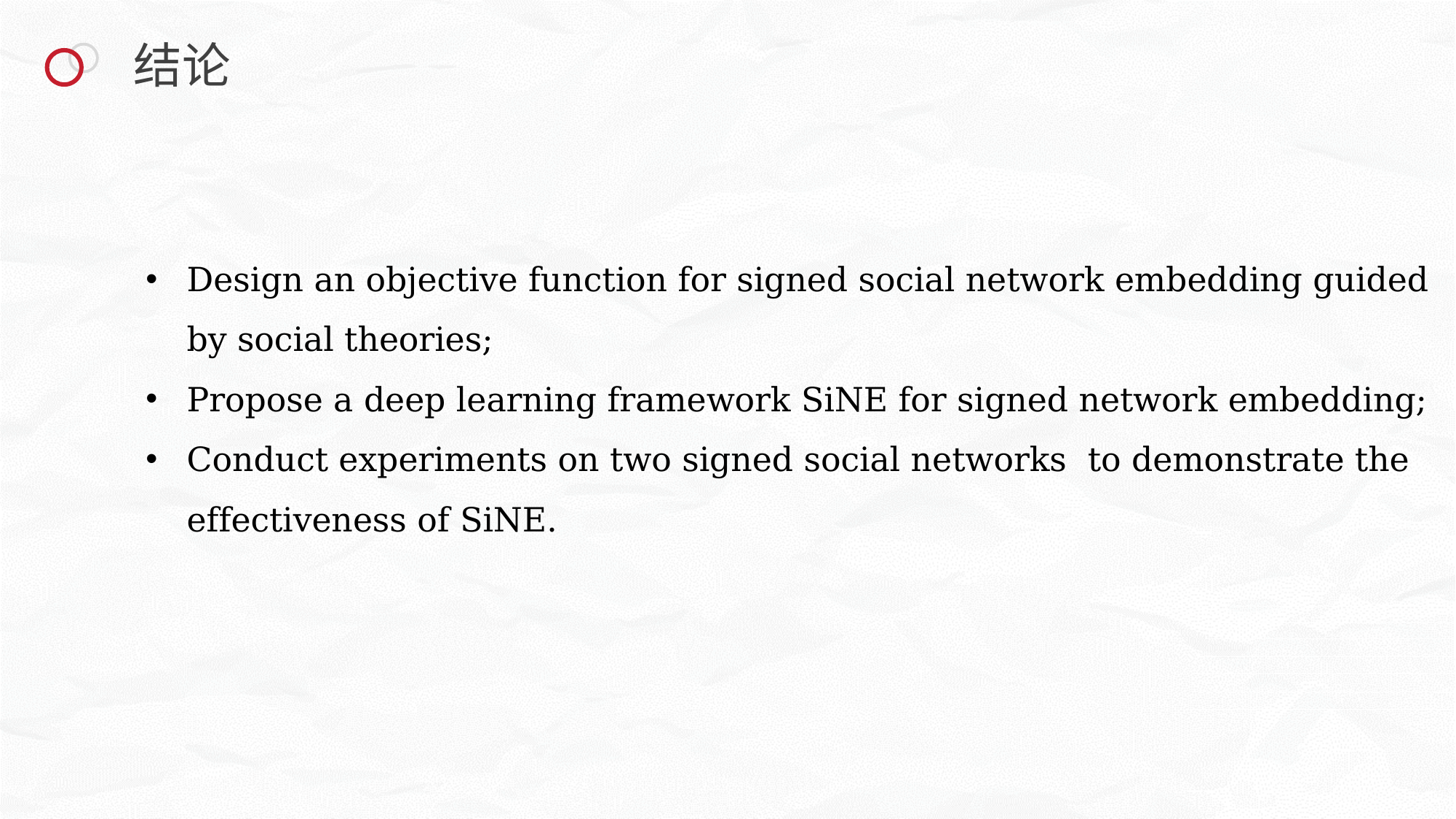

结论

Design an objective function for signed social network embedding guided by social theories;
Propose a deep learning framework SiNE for signed network embedding;
Conduct experiments on two signed social networks  to demonstrate the effectiveness of SiNE.